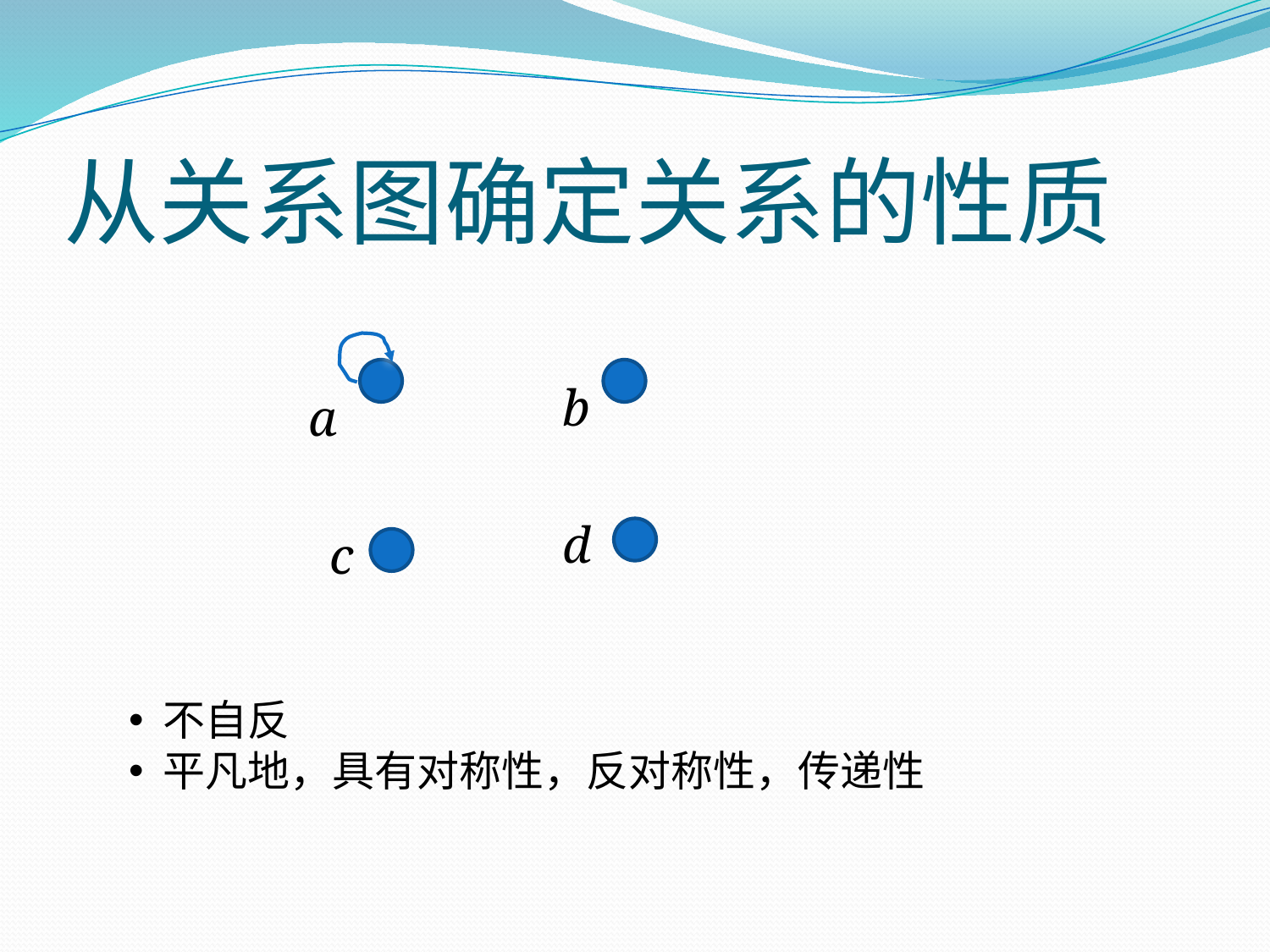

# 从关系图确定关系的性质

b
a
d
c

 不自反
 平凡地，具有对称性，反对称性，传递性